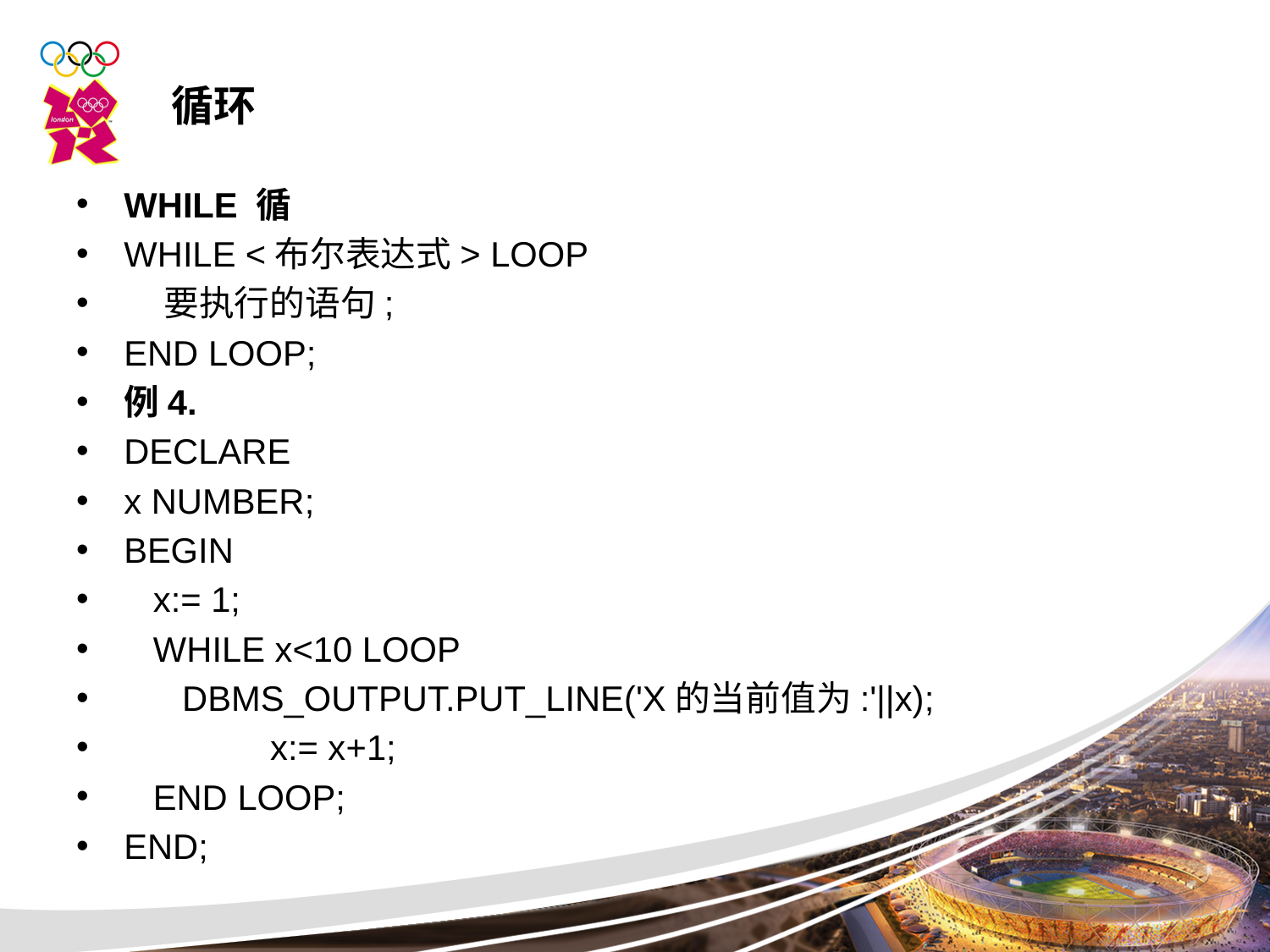

循环
WHILE 循
WHILE <布尔表达式> LOOP
    要执行的语句;
END LOOP;
例4.
DECLARE
x NUMBER;
BEGIN
   x:= 1;
   WHILE x<10 LOOP
      DBMS_OUTPUT.PUT_LINE('X的当前值为:'||x);
   	  x:= x+1;
   END LOOP;
END;